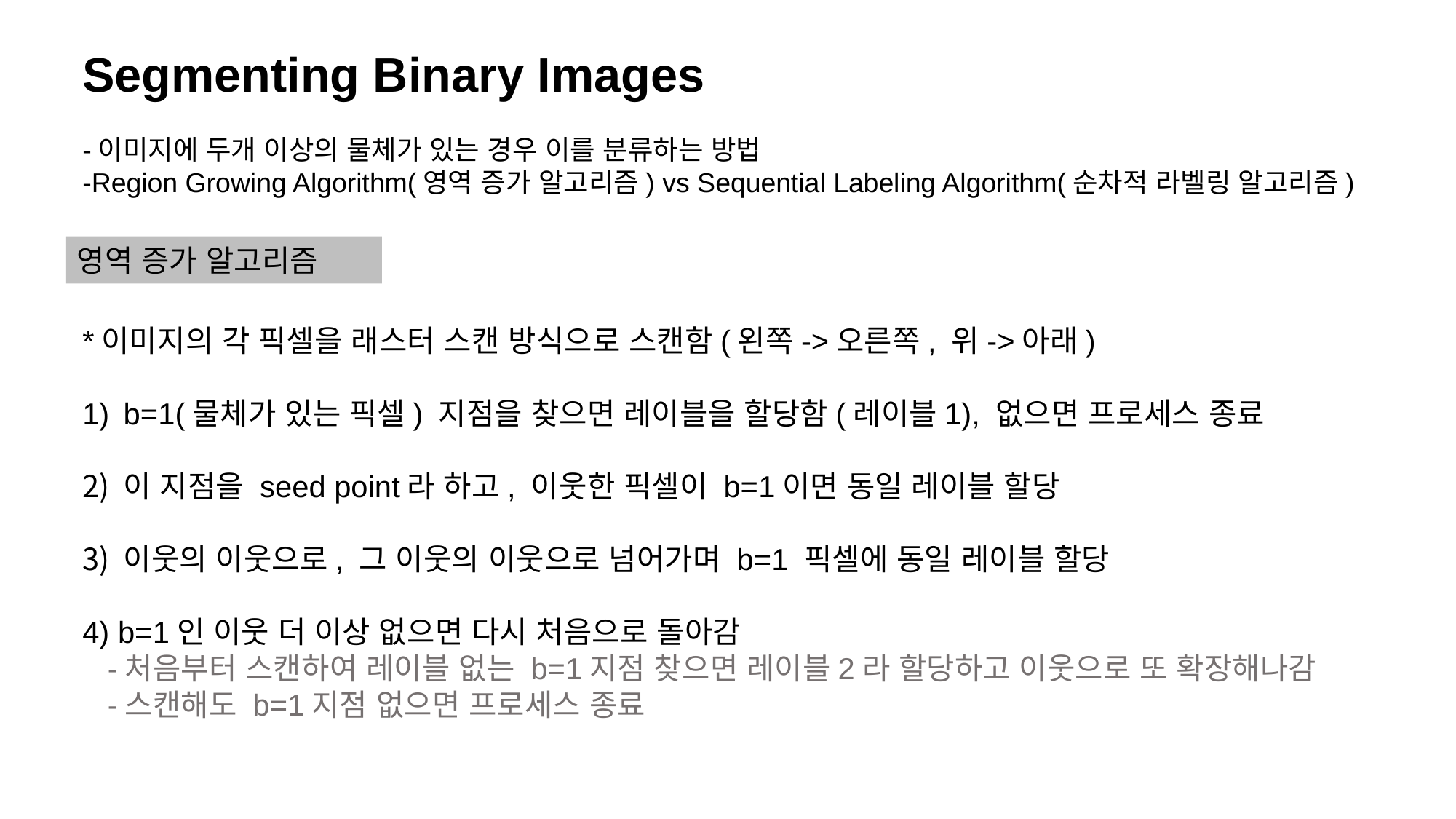

Segmenting Binary Images
-이미지에 두개 이상의 물체가 있는 경우 이를 분류하는 방법
-Region Growing Algorithm(영역 증가 알고리즘) vs Sequential Labeling Algorithm(순차적 라벨링 알고리즘)
영역 증가 알고리즘
*이미지의 각 픽셀을 래스터 스캔 방식으로 스캔함(왼쪽->오른쪽, 위->아래)

b=1(물체가 있는 픽셀) 지점을 찾으면 레이블을 할당함(레이블1), 없으면 프로세스 종료

이 지점을 seed point라 하고, 이웃한 픽셀이 b=1이면 동일 레이블 할당

이웃의 이웃으로, 그 이웃의 이웃으로 넘어가며 b=1 픽셀에 동일 레이블 할당

4) b=1인 이웃 더 이상 없으면 다시 처음으로 돌아감
   -처음부터 스캔하여 레이블 없는 b=1지점 찾으면 레이블2라 할당하고 이웃으로 또 확장해나감
   -스캔해도 b=1지점 없으면 프로세스 종료